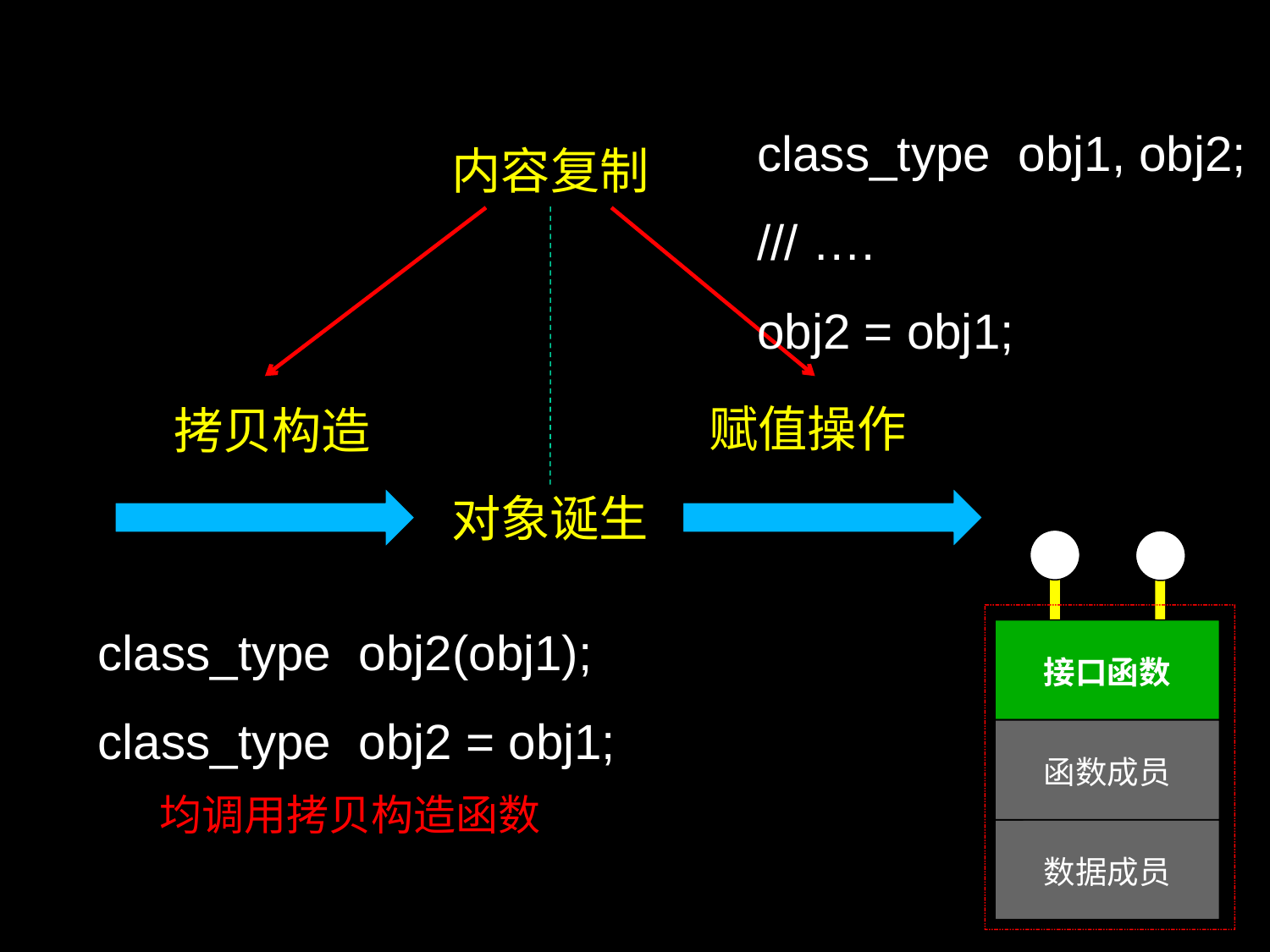

class_type  obj1, obj2;
/// ….
obj2 = obj1;
内容复制
赋值操作
拷贝构造
对象诞生

接口函数
函数成员
数据成员
class_type  obj2(obj1);
class_type  obj2 = obj1;
均调用拷贝构造函数